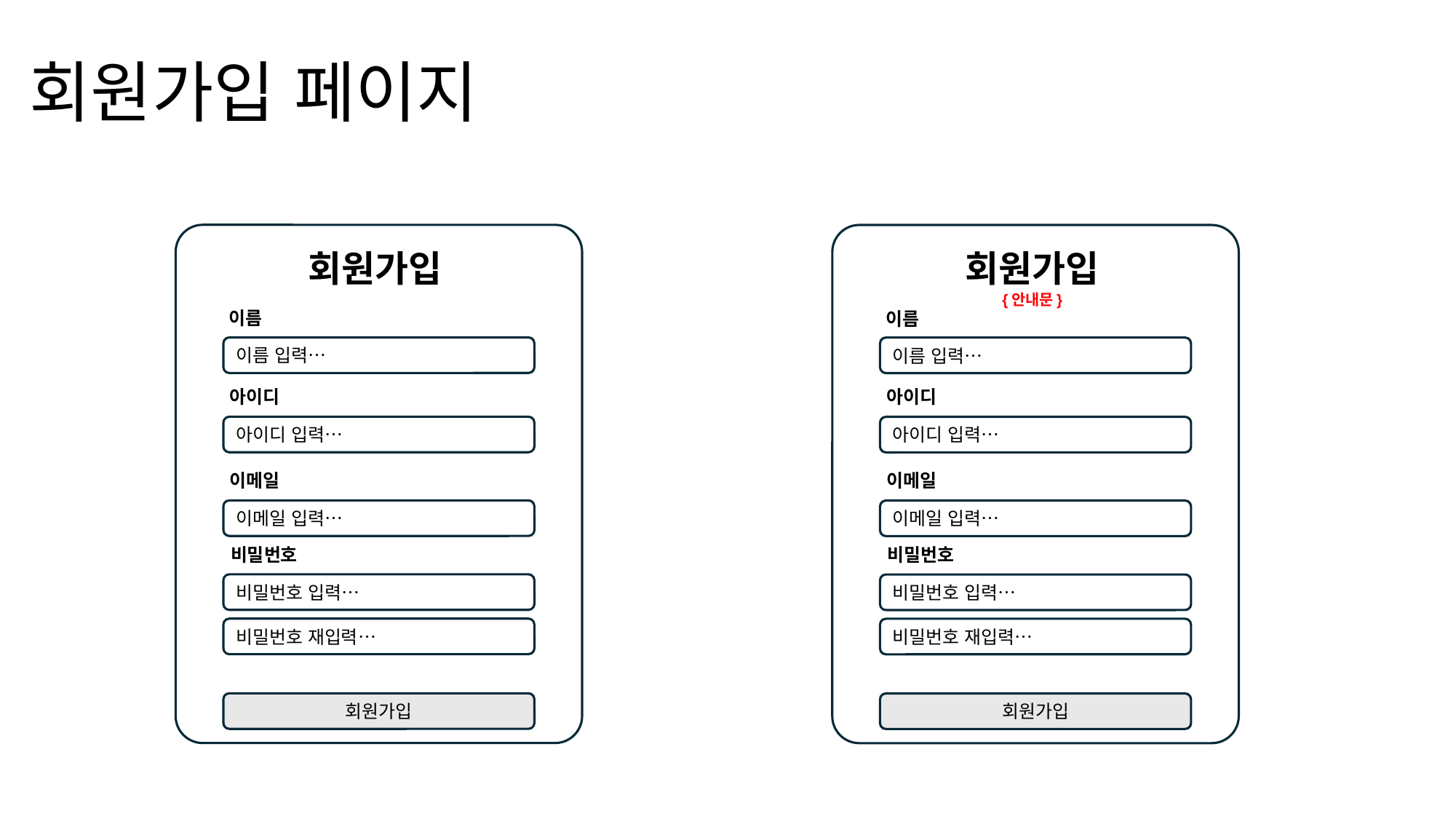

# 회원가입 페이지

회원가입
회원가입
{안내문}
이름
이름
이름 입력…
이름 입력…
아이디
아이디
아이디 입력…
아이디 입력…
이메일
이메일
이메일 입력…
이메일 입력…
비밀번호
비밀번호
비밀번호 입력…
비밀번호 입력…
비밀번호 재입력…
비밀번호 재입력…
회원가입
회원가입